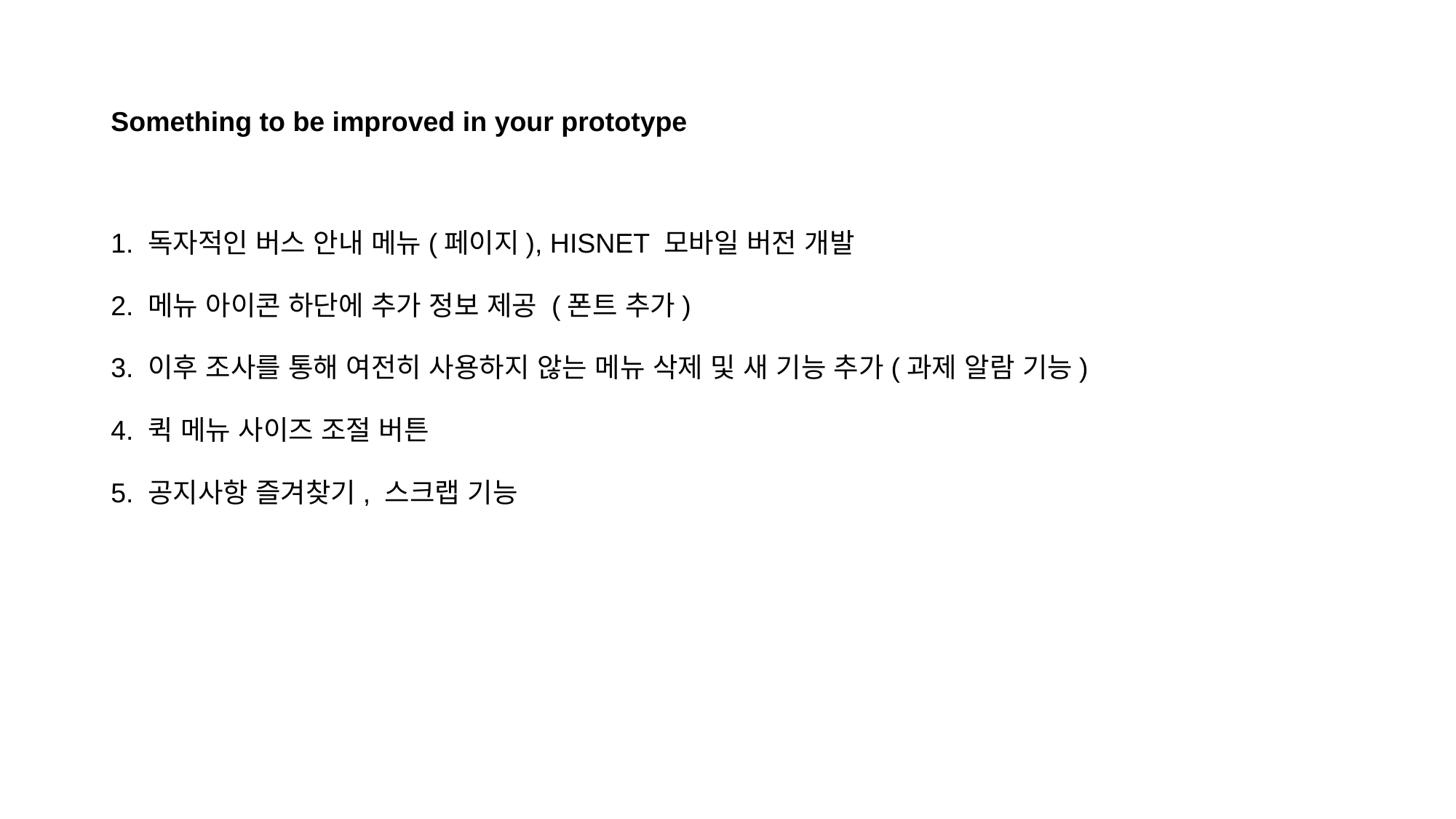

# Something to be improved in your prototype
1. 독자적인 버스 안내 메뉴(페이지), HISNET 모바일 버전 개발
2. 메뉴 아이콘 하단에 추가 정보 제공 (폰트 추가)
3. 이후 조사를 통해 여전히 사용하지 않는 메뉴 삭제 및 새 기능 추가(과제 알람 기능)
4. 퀵 메뉴 사이즈 조절 버튼
5. 공지사항 즐겨찾기, 스크랩 기능